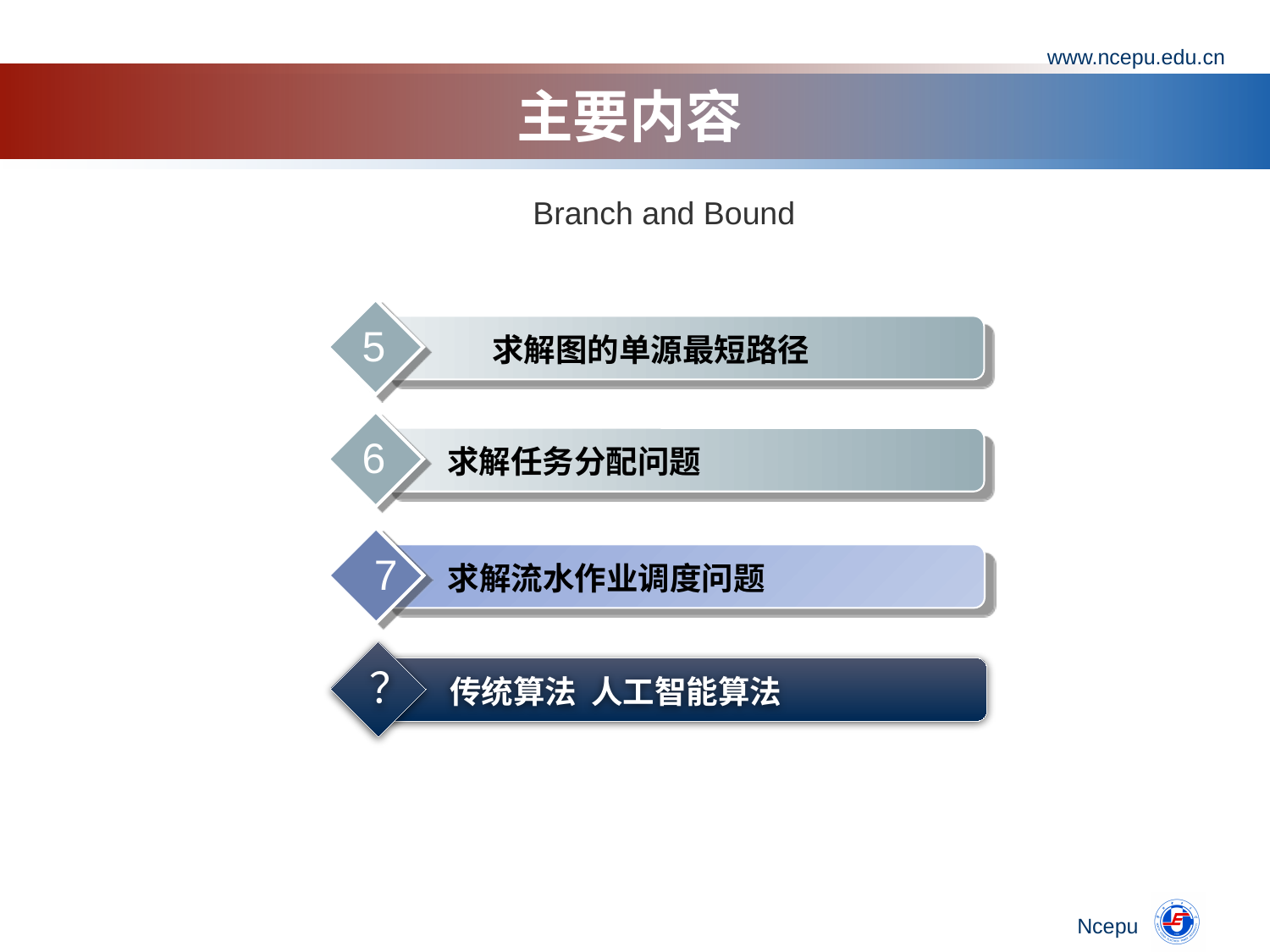

www.ncepu.edu.cn
# 主要内容
Branch and Bound

5

求解图的单源最短路径

6

  求解任务分配问题

  7

  求解流水作业调度问题

  ？

  传统算法  人工智能算法
Ncepu